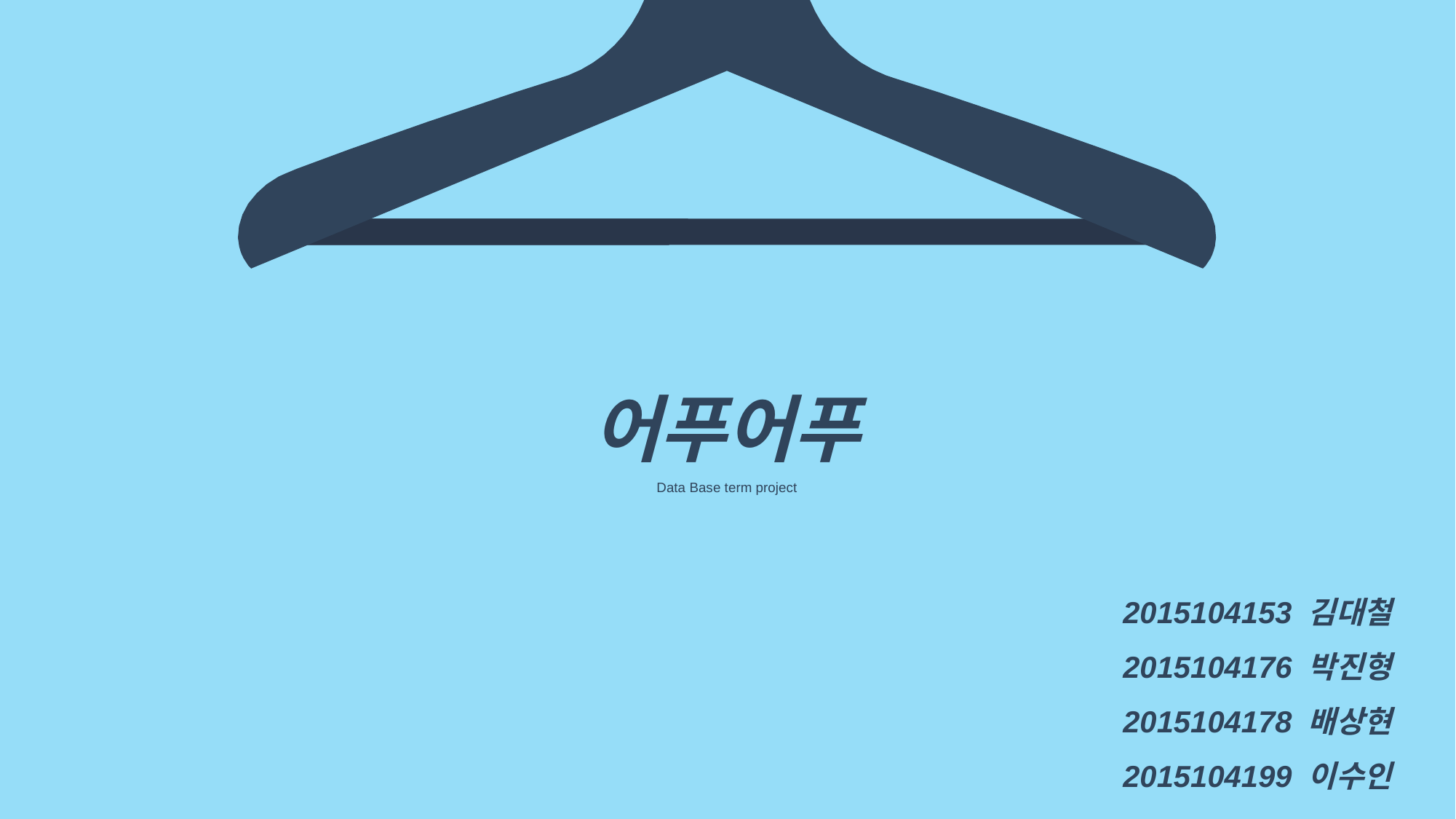

어푸어푸
Data Base term project

2015104153 김대철
2015104176 박진형
2015104178 배상현
2015104199 이수인